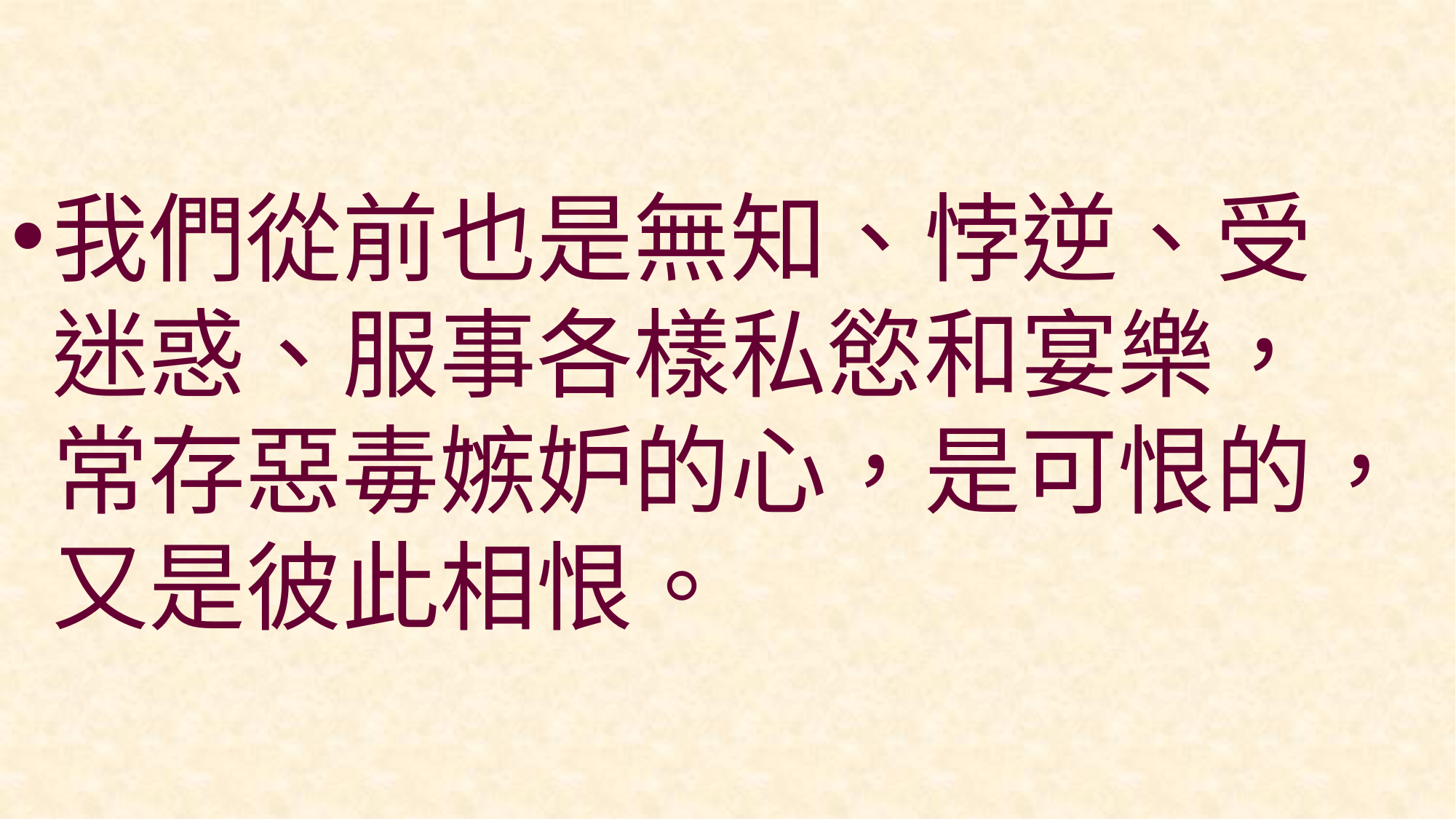

我們從前也是無知、悖逆、受迷惑、服事各樣私慾和宴樂，常存惡毒嫉妒的心，是可恨的，又是彼此相恨。